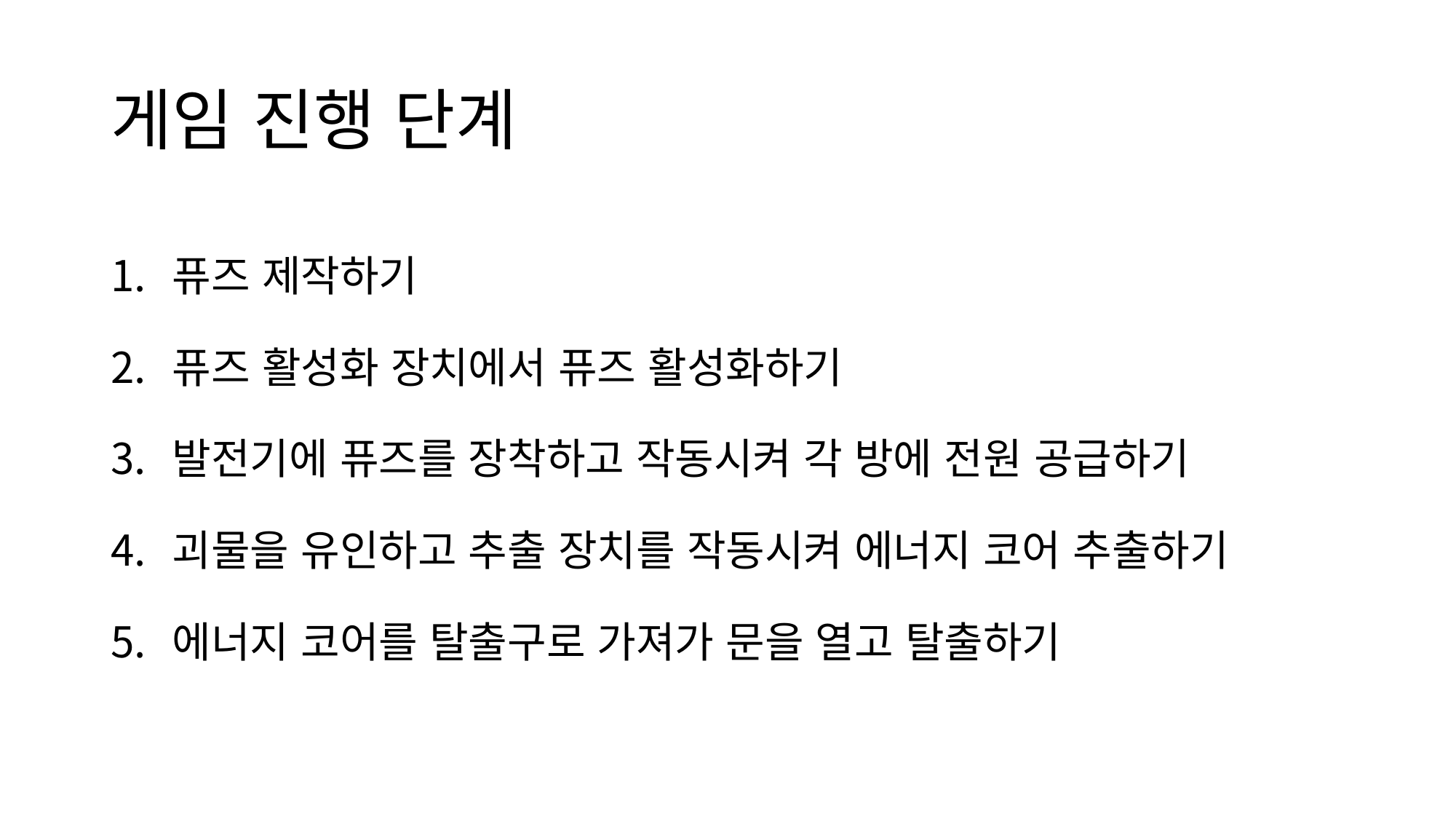

# 게임 진행 단계
퓨즈 제작하기
퓨즈 활성화 장치에서 퓨즈 활성화하기
발전기에 퓨즈를 장착하고 작동시켜 각 방에 전원 공급하기
괴물을 유인하고 추출 장치를 작동시켜 에너지 코어 추출하기
에너지 코어를 탈출구로 가져가 문을 열고 탈출하기